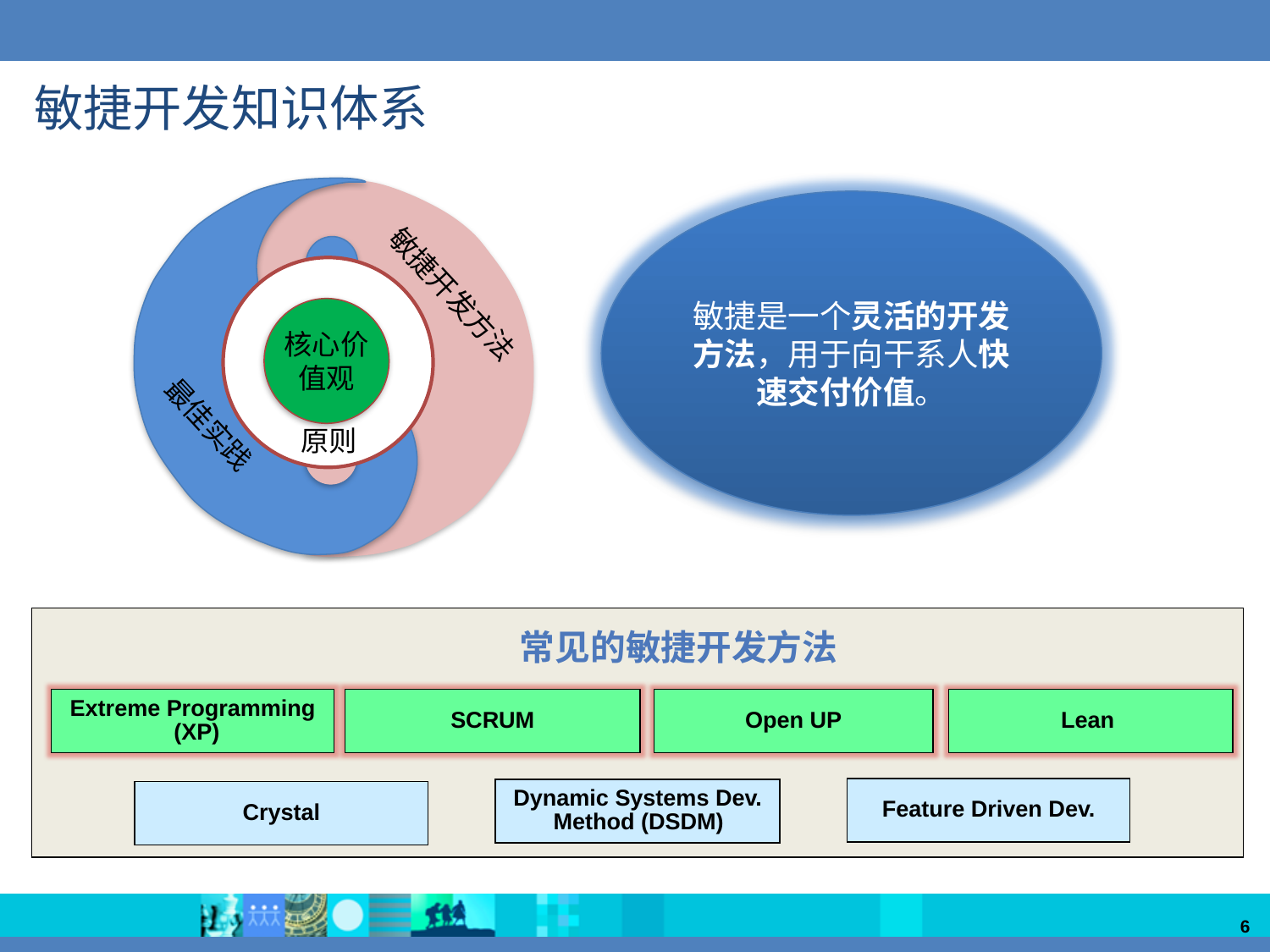

# 敏捷开发知识体系

敏捷开发方法
核心价值观
最佳实践
原则
敏捷是一个灵活的开发方法，用于向干系人快速交付价值。

常见的敏捷开发方法
Extreme Programming (XP)
SCRUM
Open UP
Lean
Feature Driven Dev.
Dynamic Systems Dev. Method (DSDM)
Crystal
6